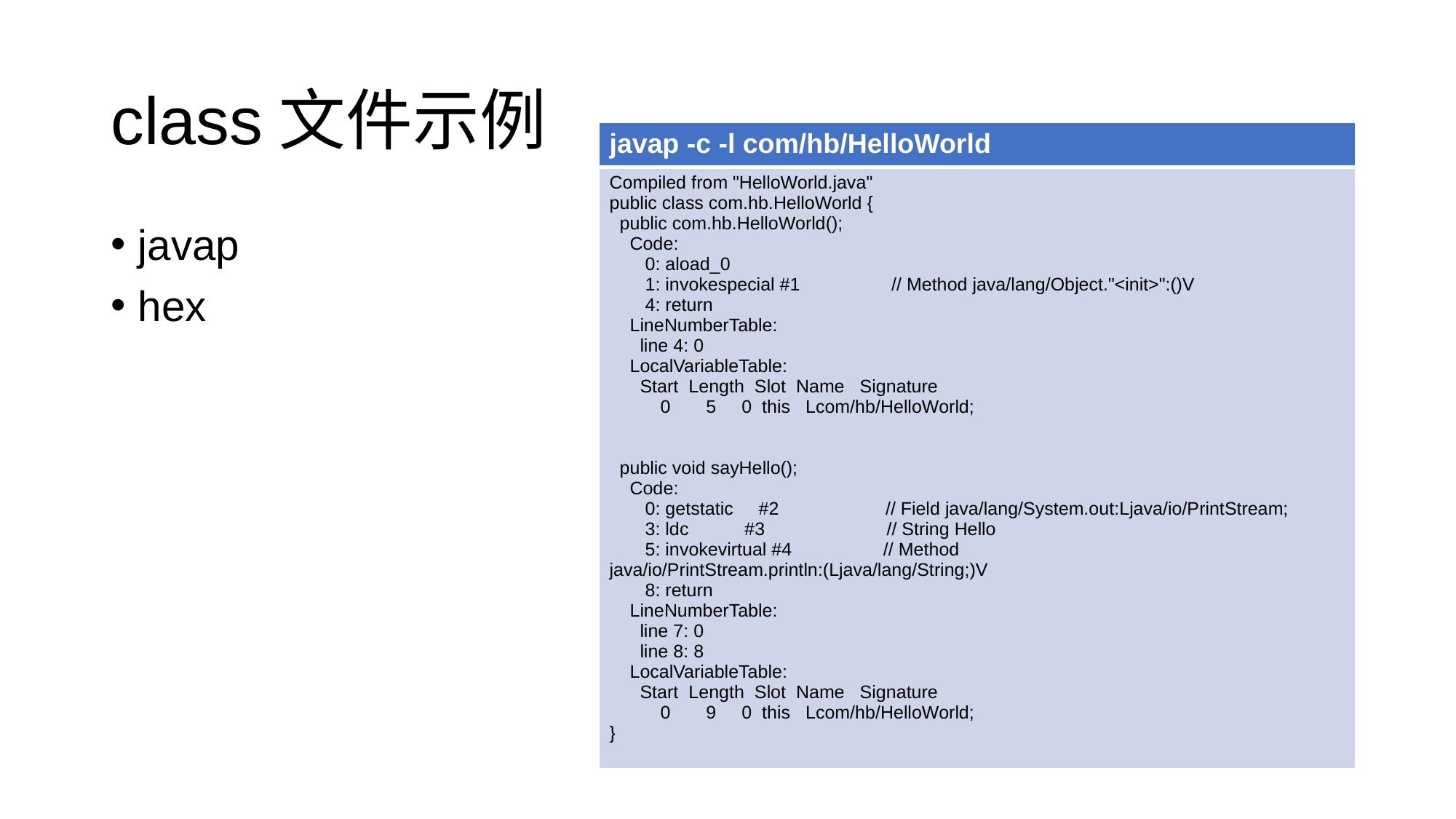

# class文件示例
| javap -c -l com/hb/HelloWorld |
| --- |
| Compiled from "HelloWorld.java" public class com.hb.HelloWorld {   public com.hb.HelloWorld();     Code:        0: aload\_0        1: invokespecial #1                  // Method java/lang/Object."<init>":()V        4: return     LineNumberTable:       line 4: 0     LocalVariableTable:       Start  Length  Slot  Name   Signature           0       5     0  this   Lcom/hb/HelloWorld;   public void sayHello();     Code:        0: getstatic     #2                  // Field java/lang/System.out:Ljava/io/PrintStream;        3: ldc           #3                  // String Hello        5: invokevirtual #4                  // Method java/io/PrintStream.println:(Ljava/lang/String;)V        8: return     LineNumberTable:       line 7: 0       line 8: 8     LocalVariableTable:       Start  Length  Slot  Name   Signature           0       9     0  this   Lcom/hb/HelloWorld; } |
javap
hex